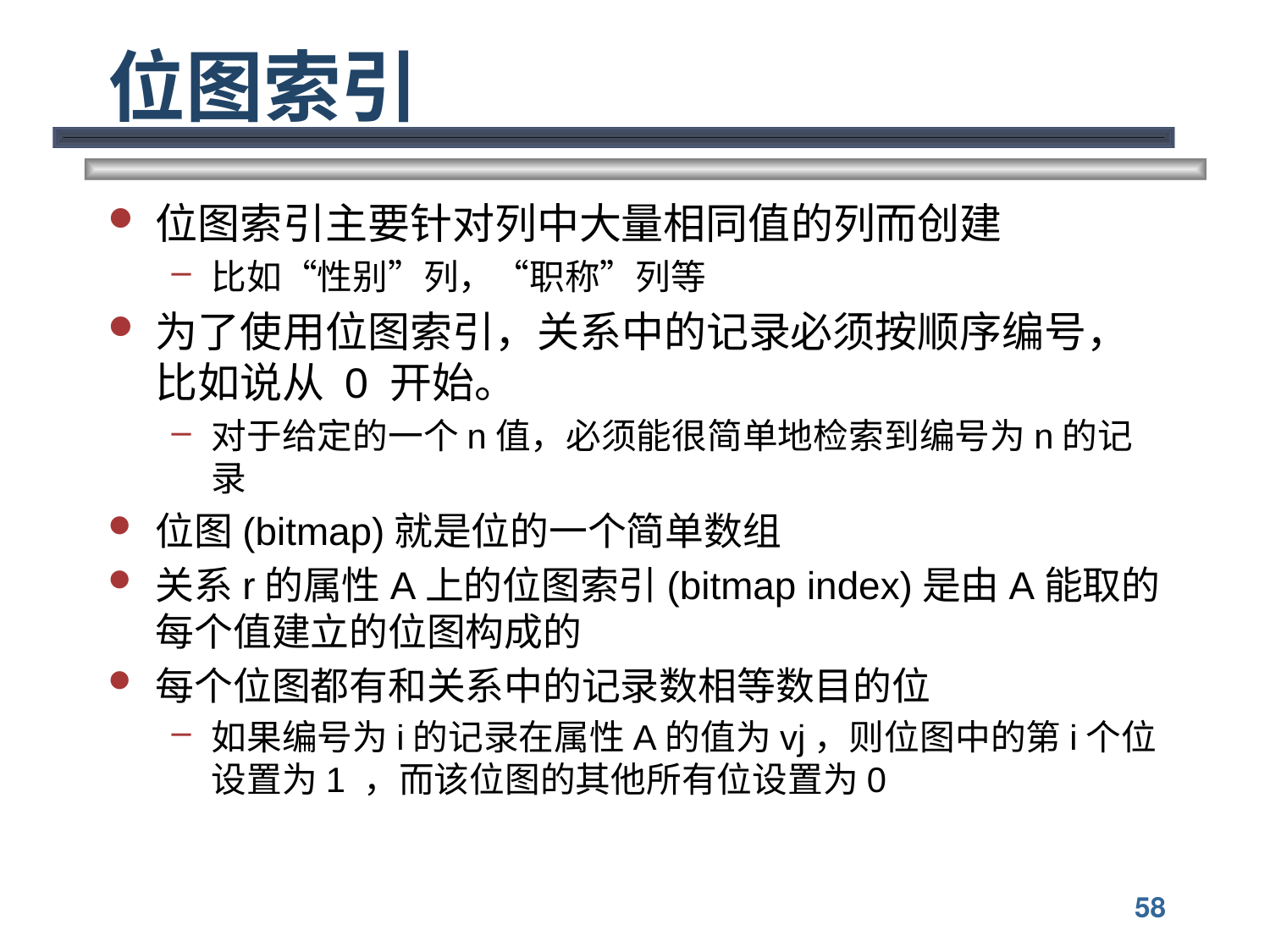

# 位图索引
位图索引主要针对列中大量相同值的列而创建
比如“性别”列，“职称”列等
为了使用位图索引，关系中的记录必须按顺序编号，比如说从 0 开始。
对于给定的一个n值，必须能很简单地检索到编号为n的记录
位图(bitmap)就是位的一个简单数组
关系r的属性A上的位图索引(bitmap index)是由A能取的每个值建立的位图构成的
每个位图都有和关系中的记录数相等数目的位
如果编号为i的记录在属性A的值为vj，则位图中的第i个位设置为1 ，而该位图的其他所有位设置为0

58